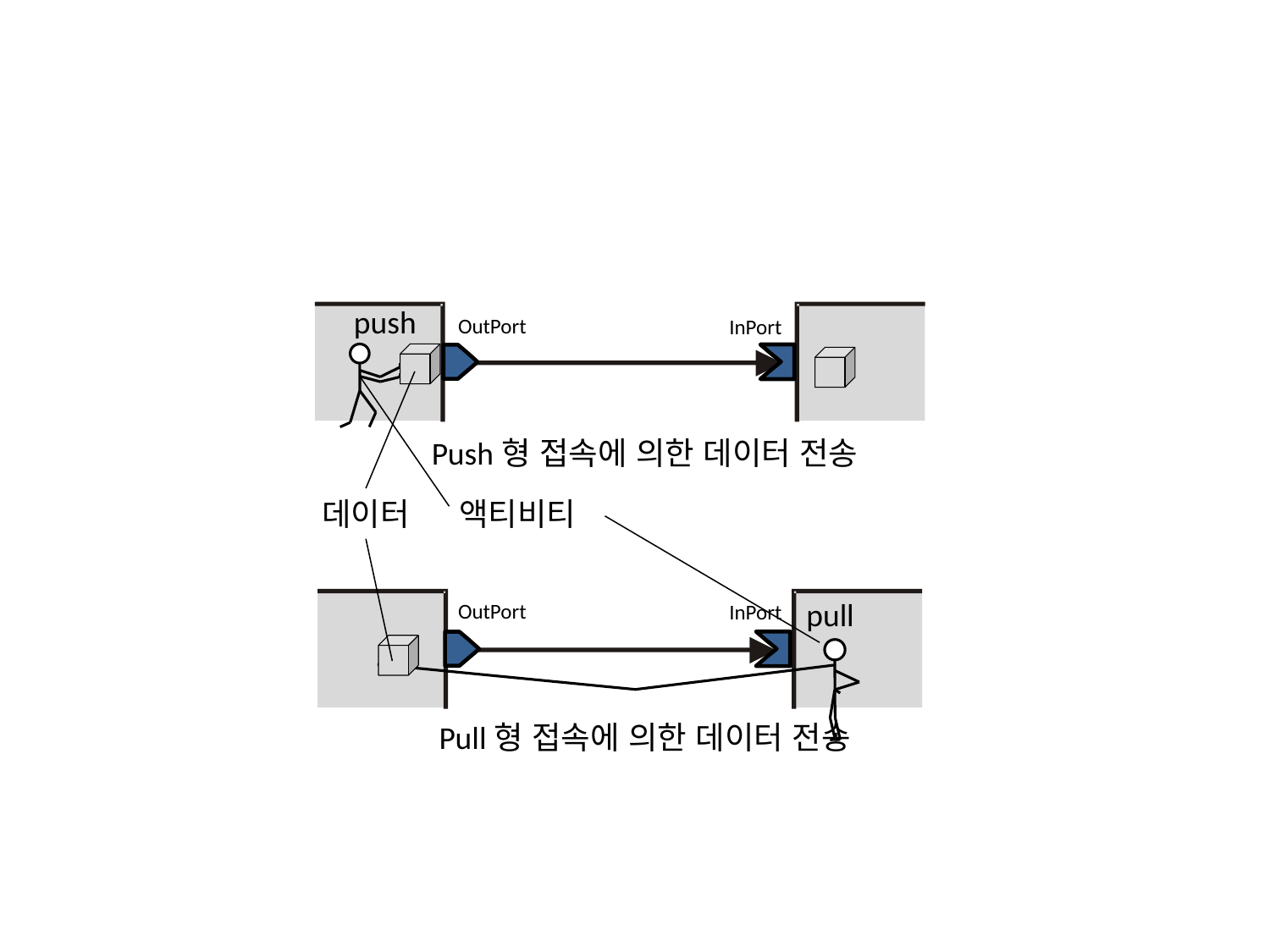

#
push

OutPort
InPort
Push형 접속에 의한 데이터 전송
데이터
액티비티
pull

OutPort
InPort
Pull형 접속에 의한 데이터 전송